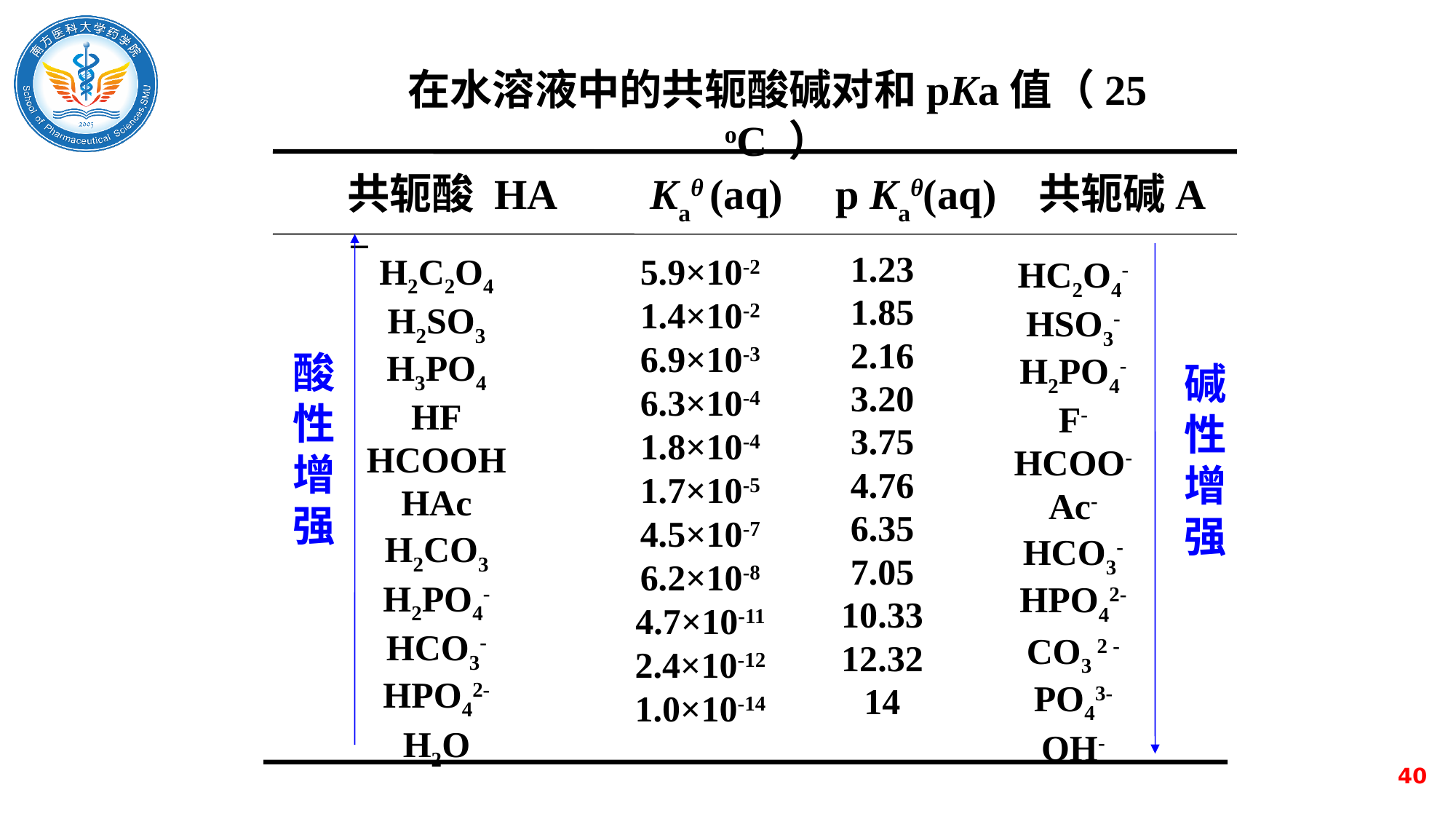

在水溶液中的共轭酸碱对和pKa值（25 oC ）

共轭酸 HA         Kaθ (aq)     p Kaθ(aq)   共轭碱A－

酸性增强
H2C2O4
H2SO3
H3PO4
HF
HCOOH
HAc
H2CO3
H2PO4-
HCO3-
HPO42-
H2O
1.23
1.85
2.16
3.20
3.75
4.76
6.35
7.05
10.33
12.32
14

碱性增强
5.9×10-2
1.4×10-2
6.9×10-3
6.3×10-4
1.8×10-4
1.7×10-5
4.5×10-7
6.2×10-8
4.7×10-11
2.4×10-12
1.0×10-14
HC2O4-
HSO3-
H2PO4-
F-
HCOO-
Ac-
HCO3-
HPO42-
CO3 2 -
PO43-
OH-

40